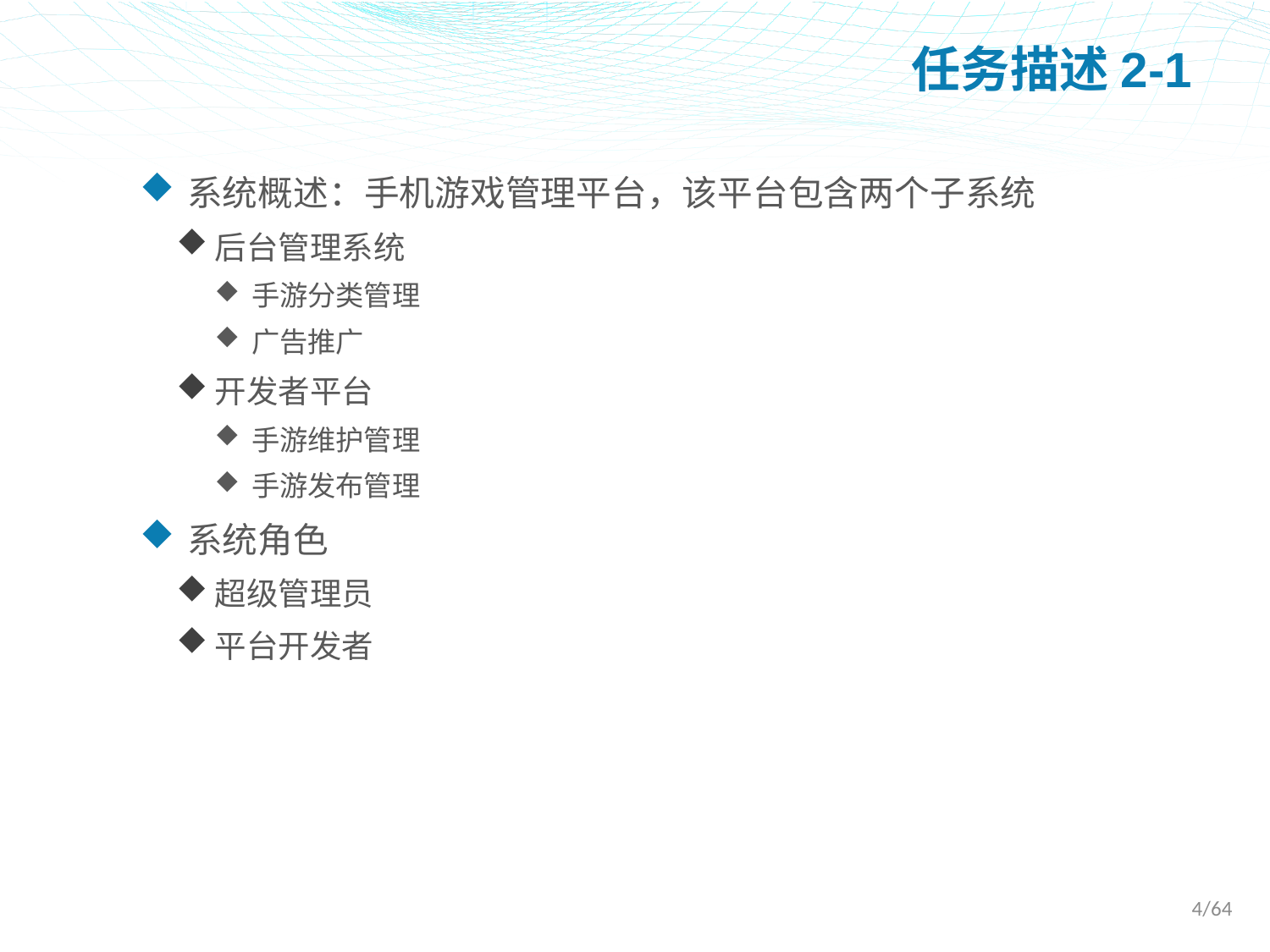

# 任务描述2-1
系统概述：手机游戏管理平台，该平台包含两个子系统
后台管理系统
手游分类管理
广告推广
开发者平台
手游维护管理
手游发布管理
系统角色
超级管理员
平台开发者
4/64